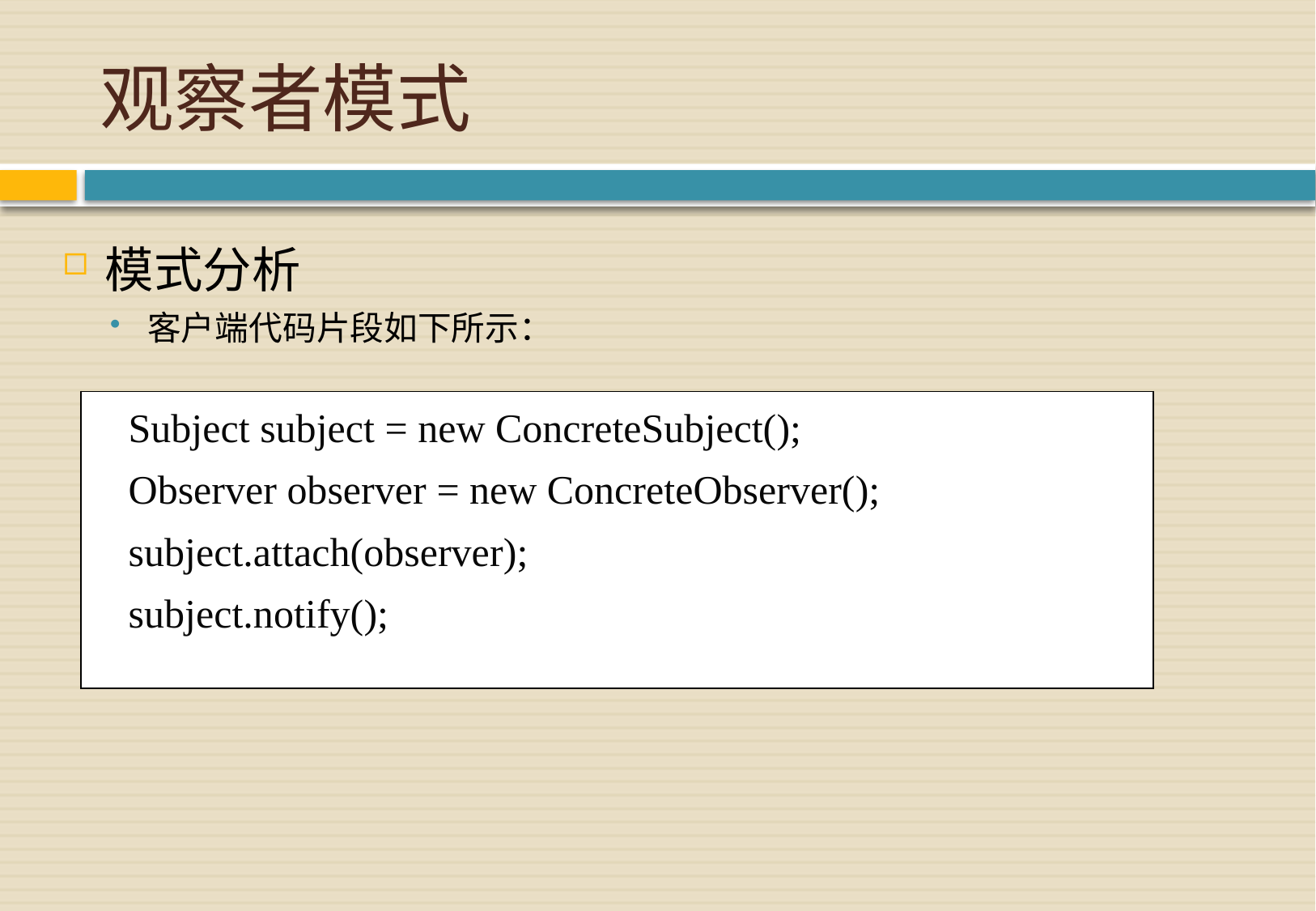

# 观察者模式
模式分析
客户端代码片段如下所示：
| Subject subject = new ConcreteSubject(); Observer observer = new ConcreteObserver(); subject.attach(observer); subject.notify(); |
| --- |